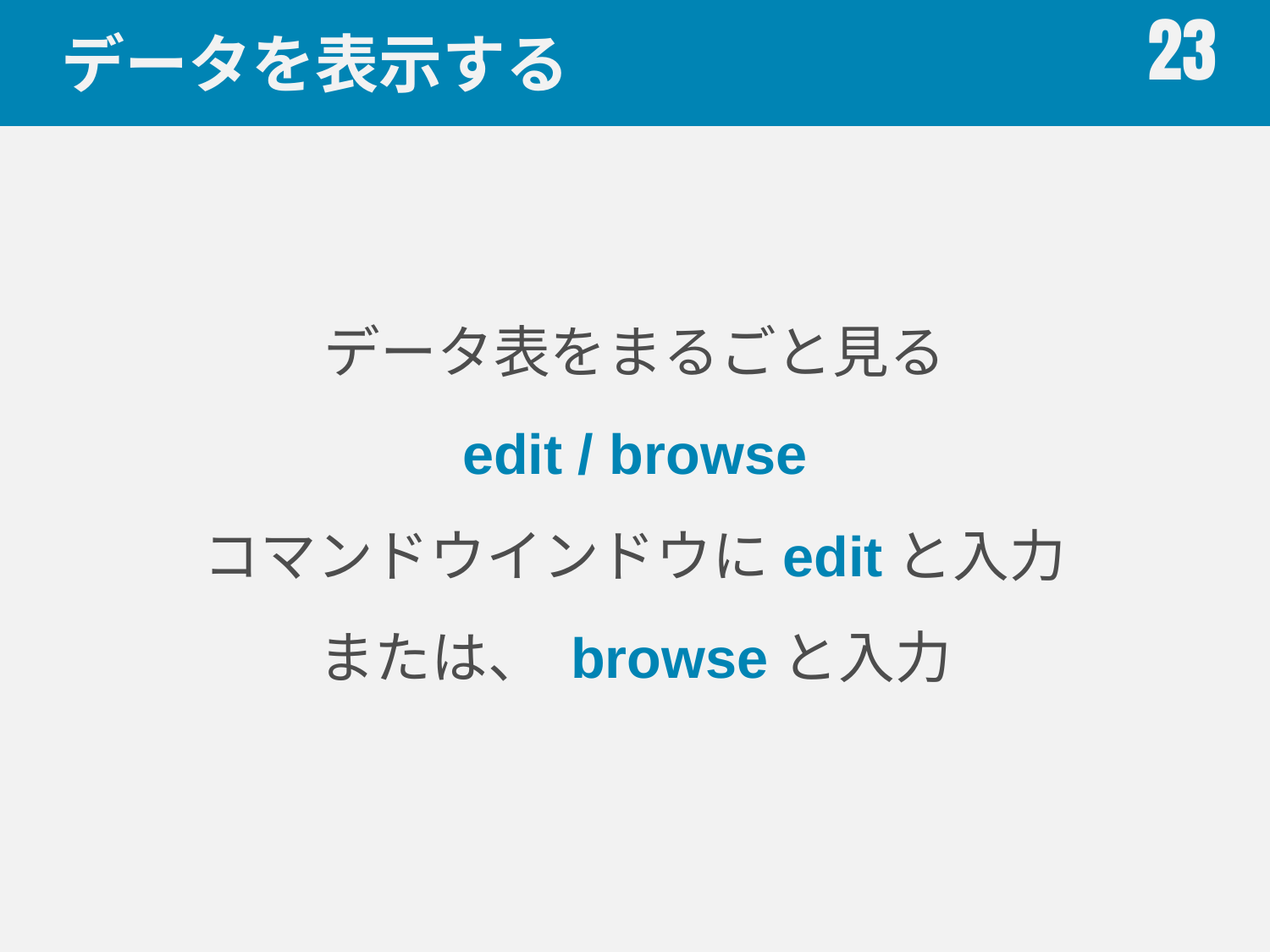

# データを表示する
 23
データ表をまるごと見る
edit / browse
コマンドウインドウにeditと入力
または、 browseと入力